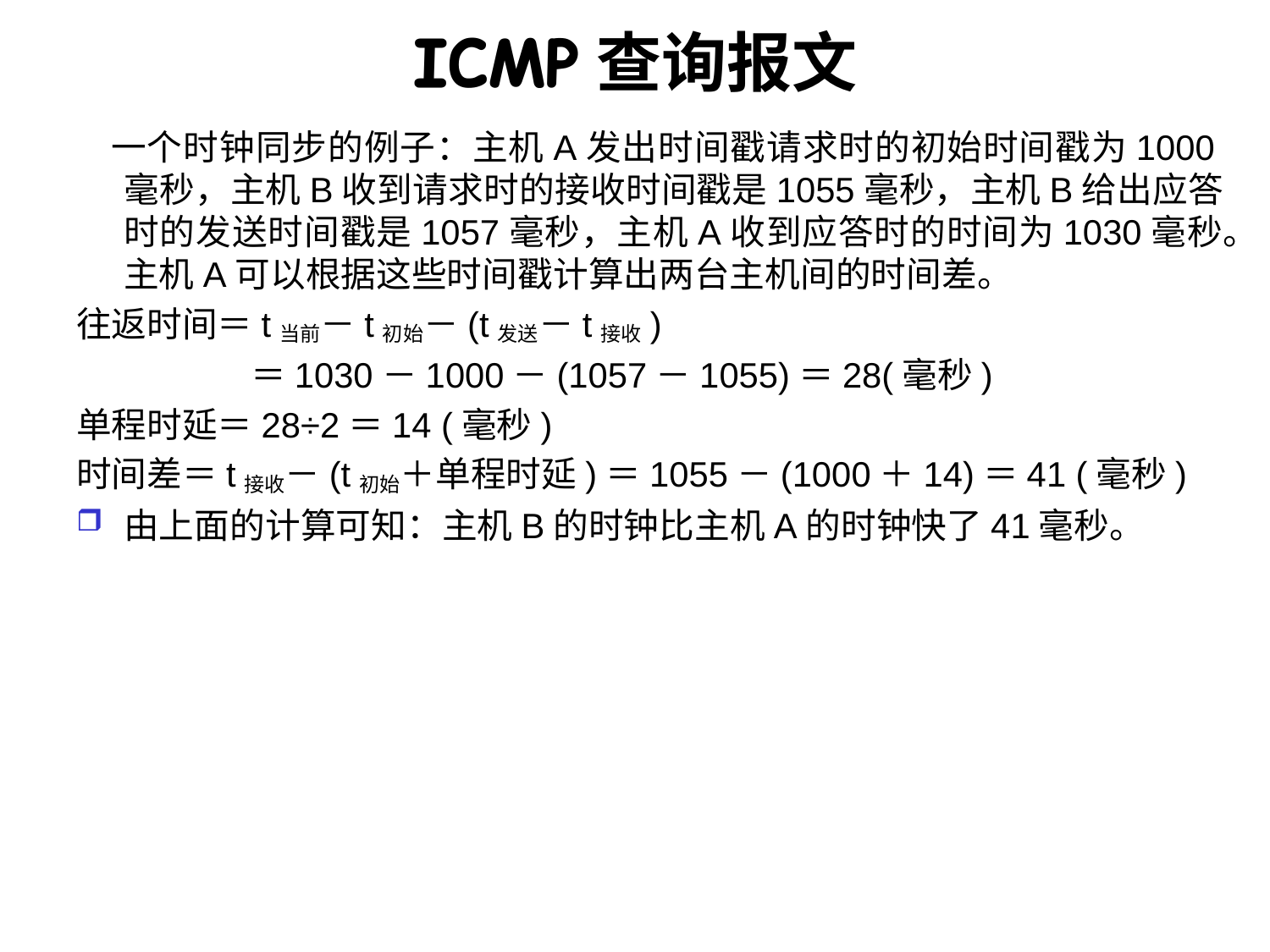

# ICMP查询报文
   一个时钟同步的例子：主机A发出时间戳请求时的初始时间戳为1000毫秒，主机B收到请求时的接收时间戳是1055毫秒，主机B给出应答时的发送时间戳是1057毫秒，主机A收到应答时的时间为1030毫秒。主机A可以根据这些时间戳计算出两台主机间的时间差。
往返时间＝t当前－t初始－(t发送－t接收)
		＝1030－1000－(1057－1055)＝28(毫秒)
单程时延＝28÷2＝14 (毫秒)
时间差＝t接收－(t初始＋单程时延)＝1055－(1000＋14)＝41 (毫秒)
由上面的计算可知：主机B的时钟比主机A的时钟快了41毫秒。